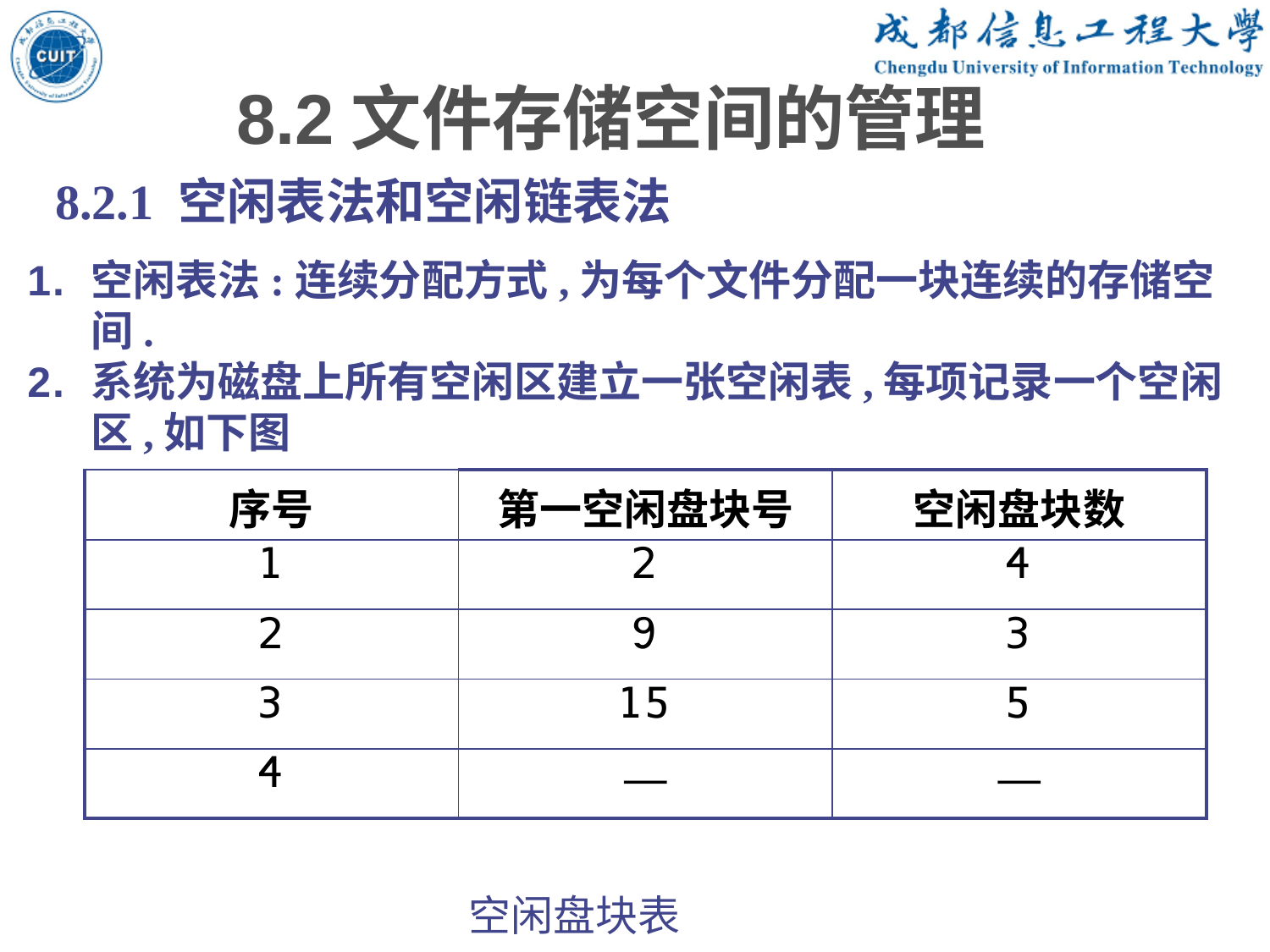

8.2文件存储空间的管理
8.2.1 空闲表法和空闲链表法
空闲表法:连续分配方式,为每个文件分配一块连续的存储空间.
系统为磁盘上所有空闲区建立一张空闲表,每项记录一个空闲区,如下图
| 序号 | 第一空闲盘块号 | 空闲盘块数 |
| --- | --- | --- |
| 1 | 2 | 4 |
| 2 | 9 | 3 |
| 3 | 15 | 5 |
| 4 | — | — |
空闲盘块表